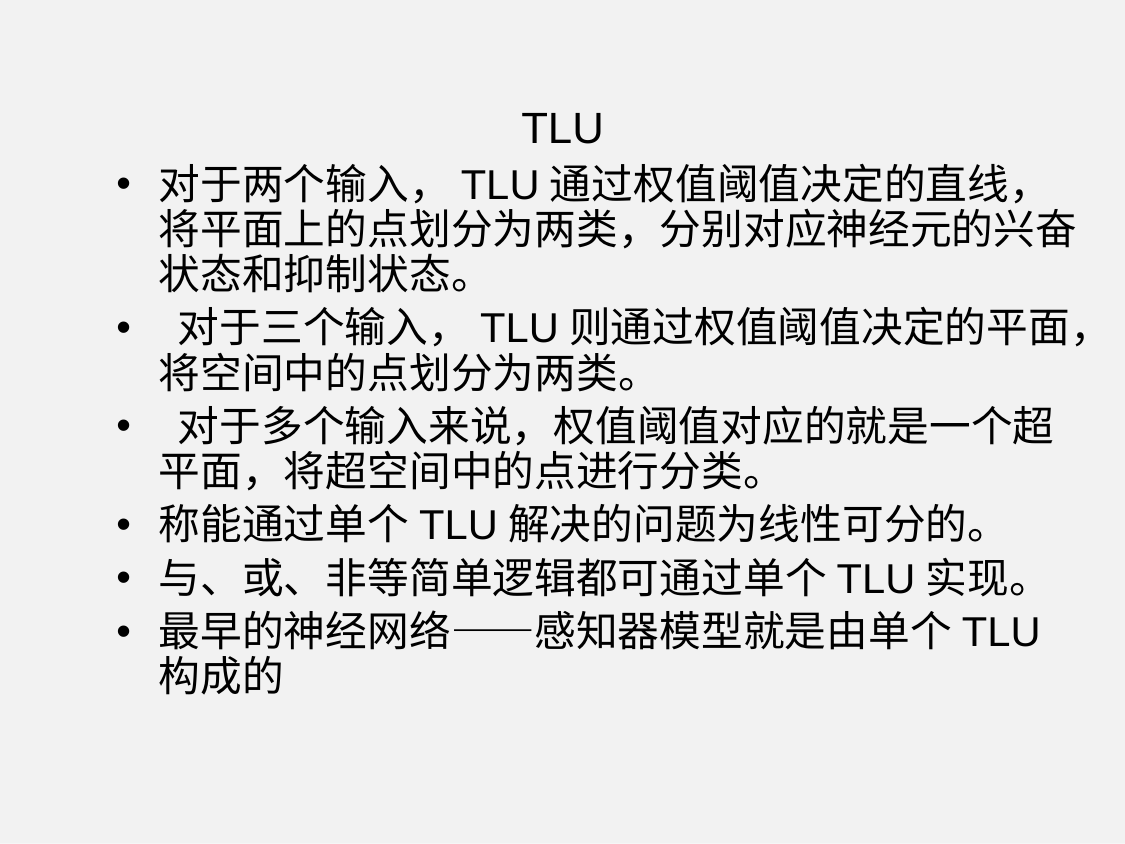

# TLU
对于两个输入，TLU通过权值阈值决定的直线，将平面上的点划分为两类，分别对应神经元的兴奋状态和抑制状态。
 对于三个输入，TLU则通过权值阈值决定的平面，将空间中的点划分为两类。
 对于多个输入来说，权值阈值对应的就是一个超平面，将超空间中的点进行分类。
称能通过单个TLU解决的问题为线性可分的。
与、或、非等简单逻辑都可通过单个TLU实现。
最早的神经网络——感知器模型就是由单个TLU构成的